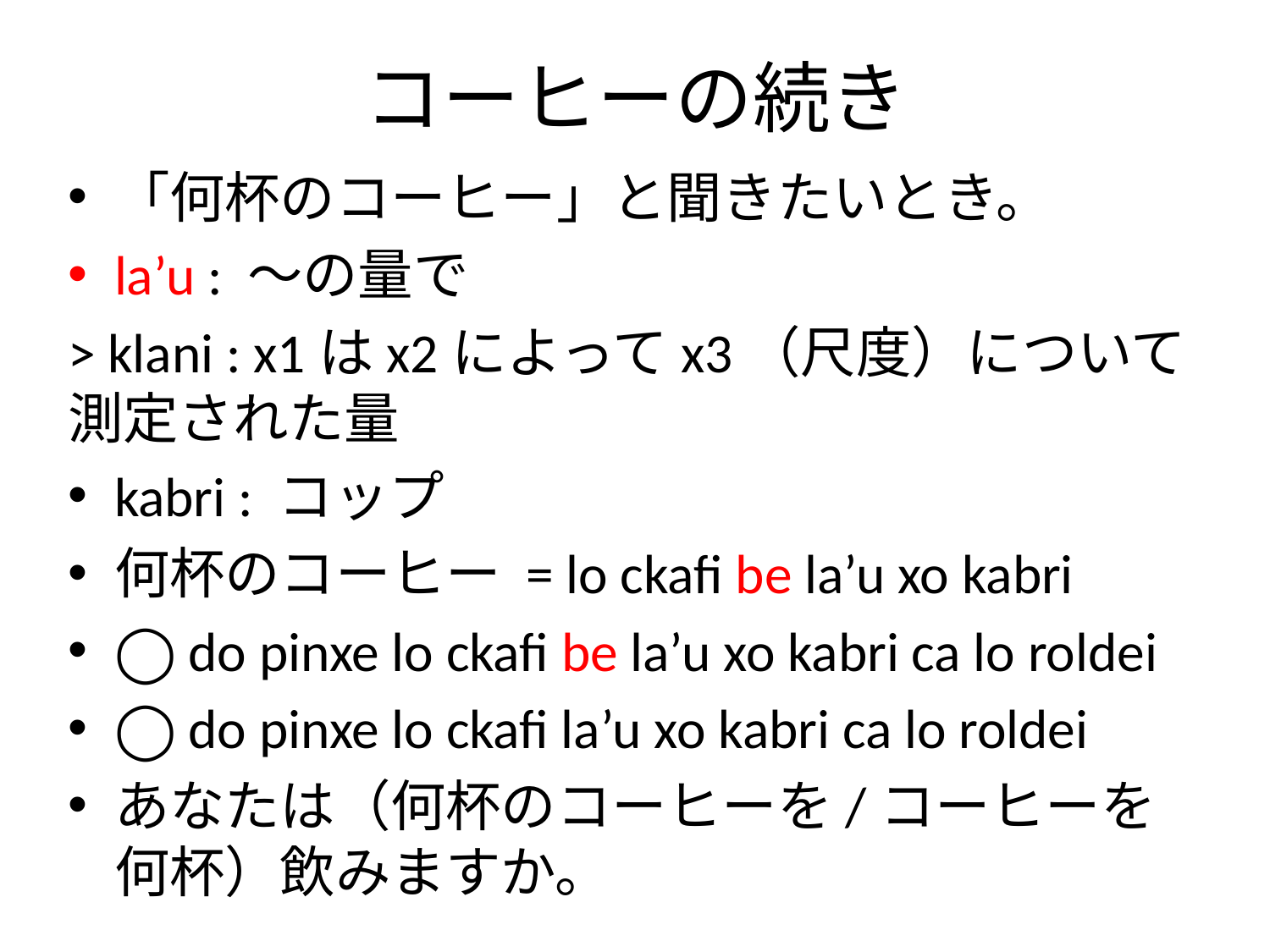

# コーヒーの続き
「何杯のコーヒー」と聞きたいとき。
la’u : ～の量で
> klani : x1はx2によってx3（尺度）について測定された量
kabri : コップ
何杯のコーヒー = lo ckafi be la’u xo kabri
◯ do pinxe lo ckafi be la’u xo kabri ca lo roldei
◯ do pinxe lo ckafi la’u xo kabri ca lo roldei
あなたは（何杯のコーヒーを/コーヒーを何杯）飲みますか。